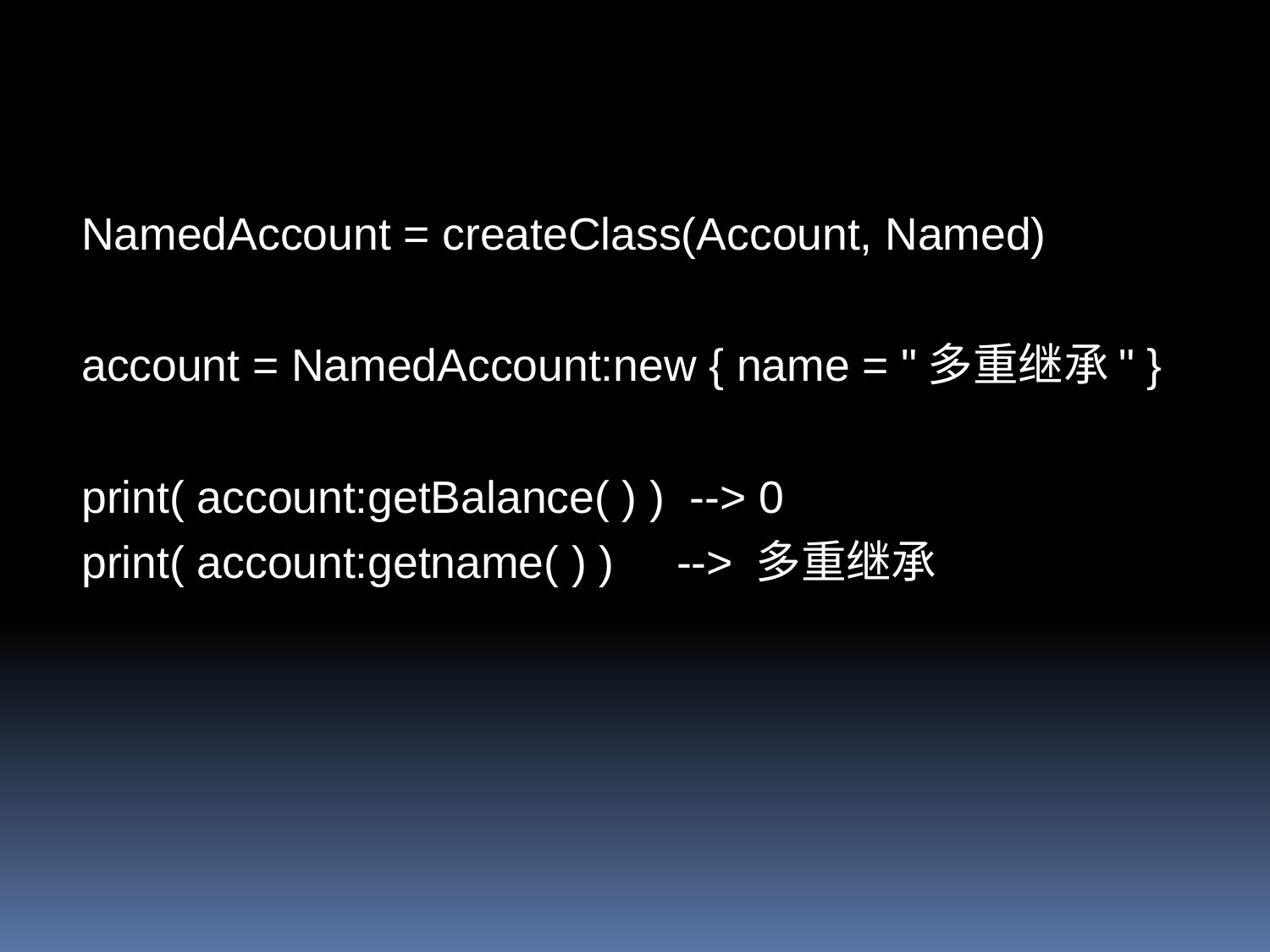

NamedAccount = createClass(Account, Named)

account = NamedAccount:new { name = "多重继承" }

print( account:getBalance( ) )  --> 0
print( account:getname( ) )     --> 多重继承